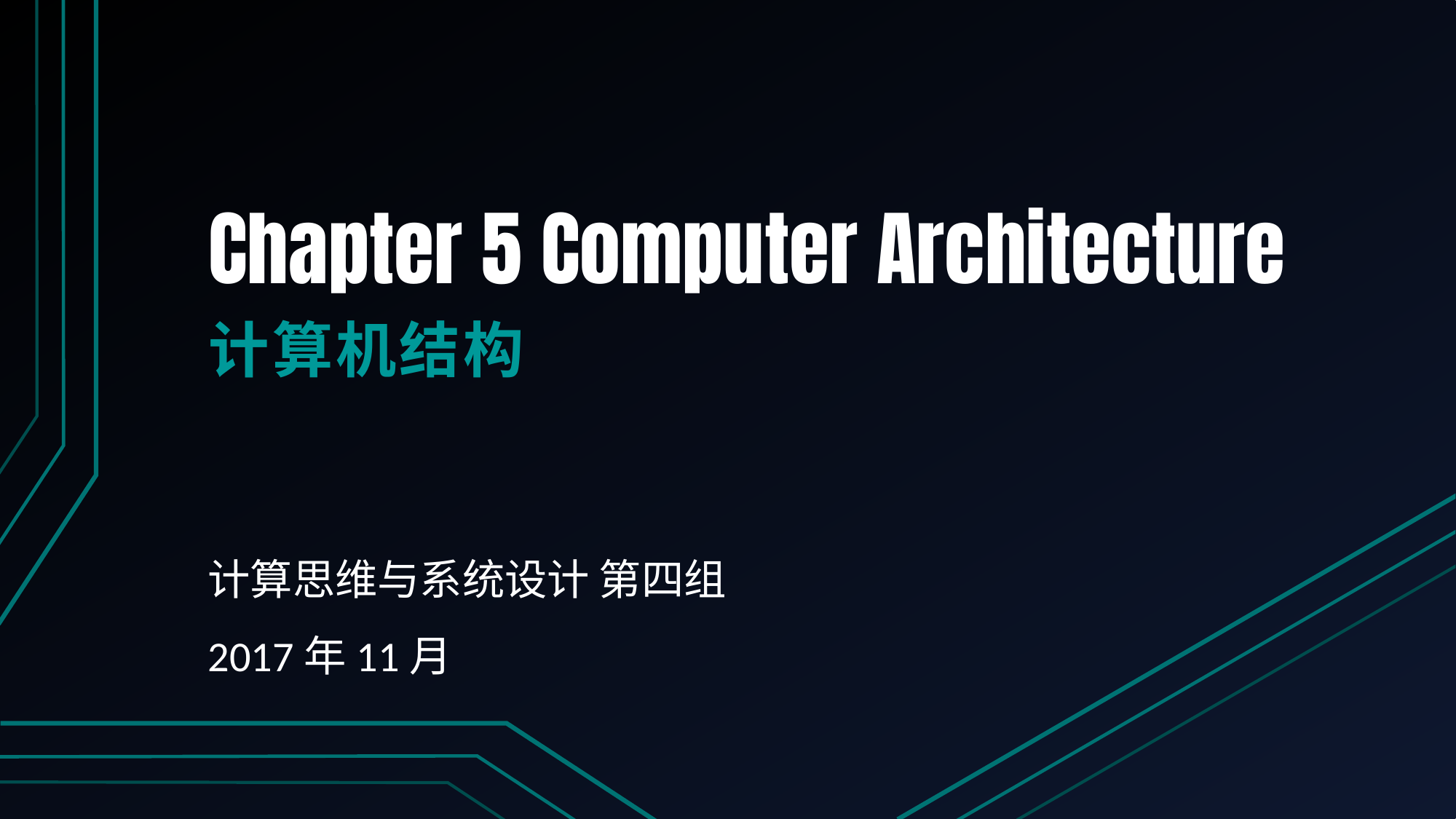

# Chapter 5 Computer Architecture
计算机结构
计算思维与系统设计 第四组
2017年11月